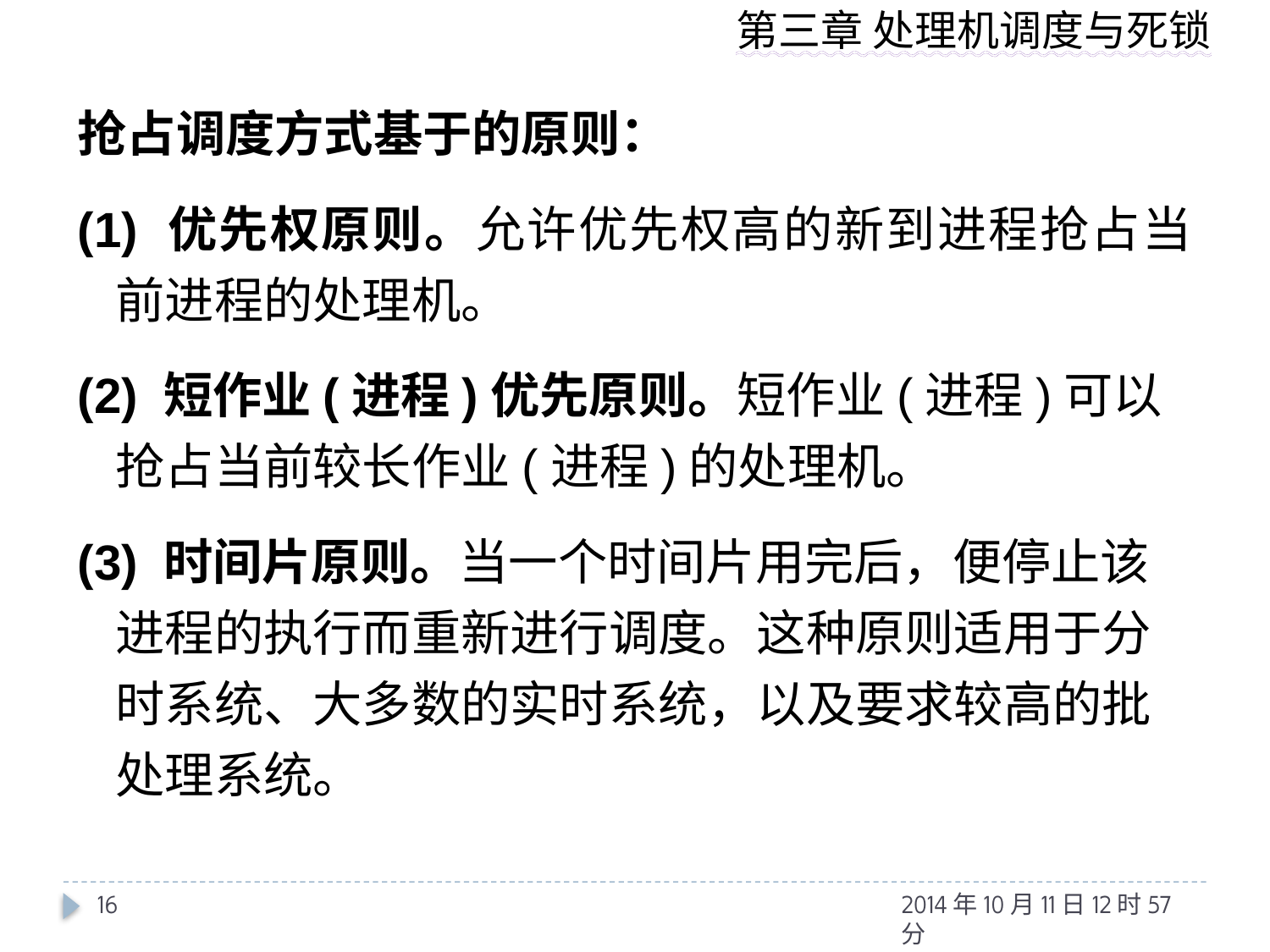

抢占调度方式基于的原则：
(1) 优先权原则。允许优先权高的新到进程抢占当前进程的处理机。
(2) 短作业(进程)优先原则。短作业(进程)可以抢占当前较长作业(进程)的处理机。
(3) 时间片原则。当一个时间片用完后，便停止该进程的执行而重新进行调度。这种原则适用于分时系统、大多数的实时系统，以及要求较高的批处理系统。
16
2014年10月11日12时57分